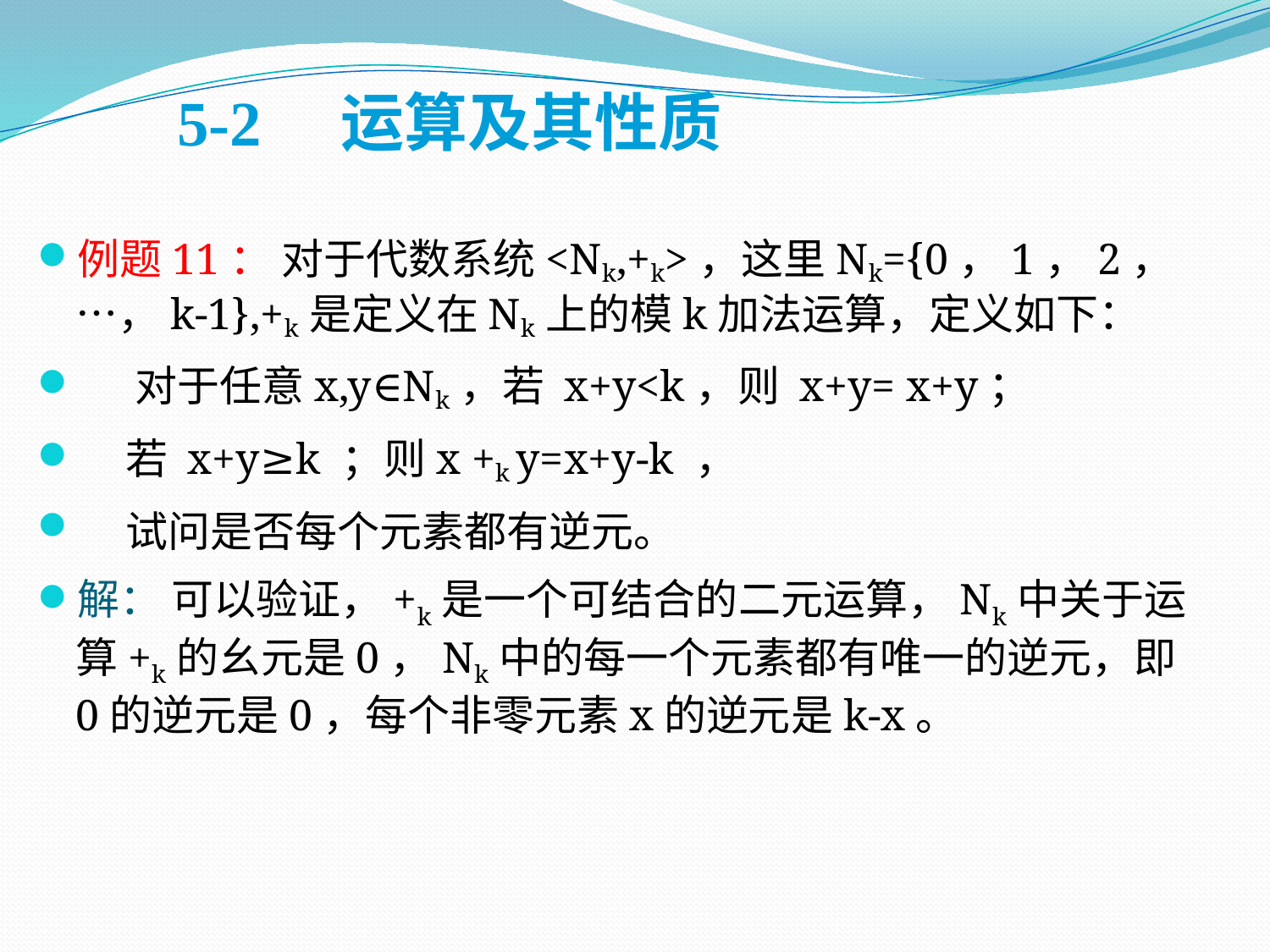

5-2　运算及其性质
例题11： 对于代数系统<Nk,+k>，这里Nk={0，1，2，…，k-1},+k是定义在Nk上的模k加法运算，定义如下：
     对于任意x,y∈Nk，若 x+y<k，则 x+y= x+y；
    若 x+y≥k ；则x +k y=x+y-k ，
    试问是否每个元素都有逆元。
解： 可以验证，+k是一个可结合的二元运算，Nk中关于运算+k的幺元是0，Nk中的每一个元素都有唯一的逆元，即0的逆元是0，每个非零元素x的逆元是k-x。